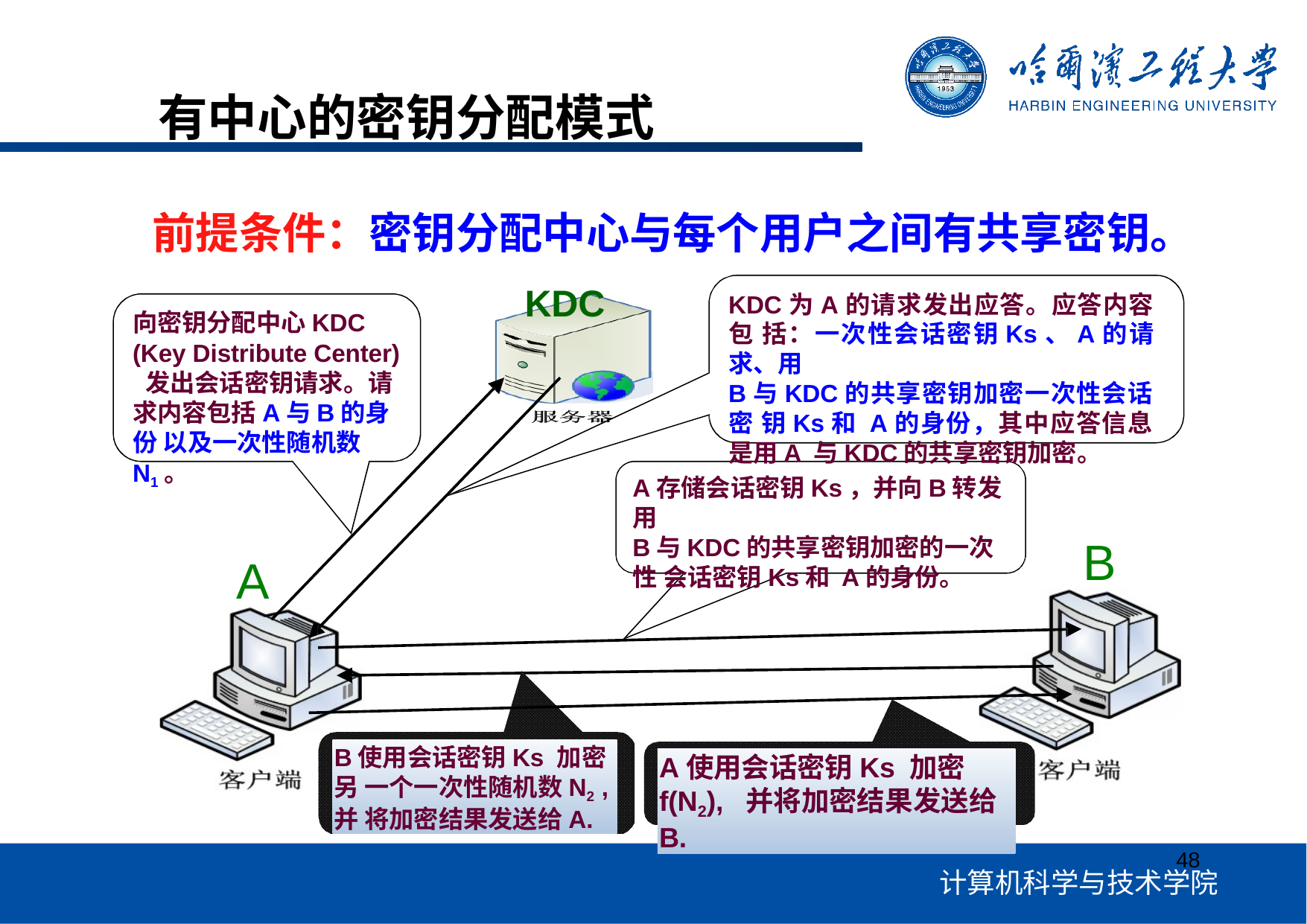

有中心的密钥分配模式
前提条件：密钥分配中心与每个用户之间有共享密钥。

KDC
KDC为A的请求发出应答。应答内容包 括：一次性会话密钥Ks、A的请求、用
B与KDC的共享密钥加密一次性会话密 钥Ks和A的身份，其中应答信息是用A 与KDC的共享密钥加密。

向密钥分配中心KDC  (Key Distribute Center)  发出会话密钥请求。请 求内容包括A与B的身份 以及一次性随机数N1。

A存储会话密钥Ks，并向B转发用
B与KDC的共享密钥加密的一次性 会话密钥Ks和 A的身份。
B
A

B使用会话密钥Ks 加密另 一个一次性随机数N2 ,并 将加密结果发送给A.
A使用会话密钥Ks 加密f(N2),  并将加密结果发送给B.
48